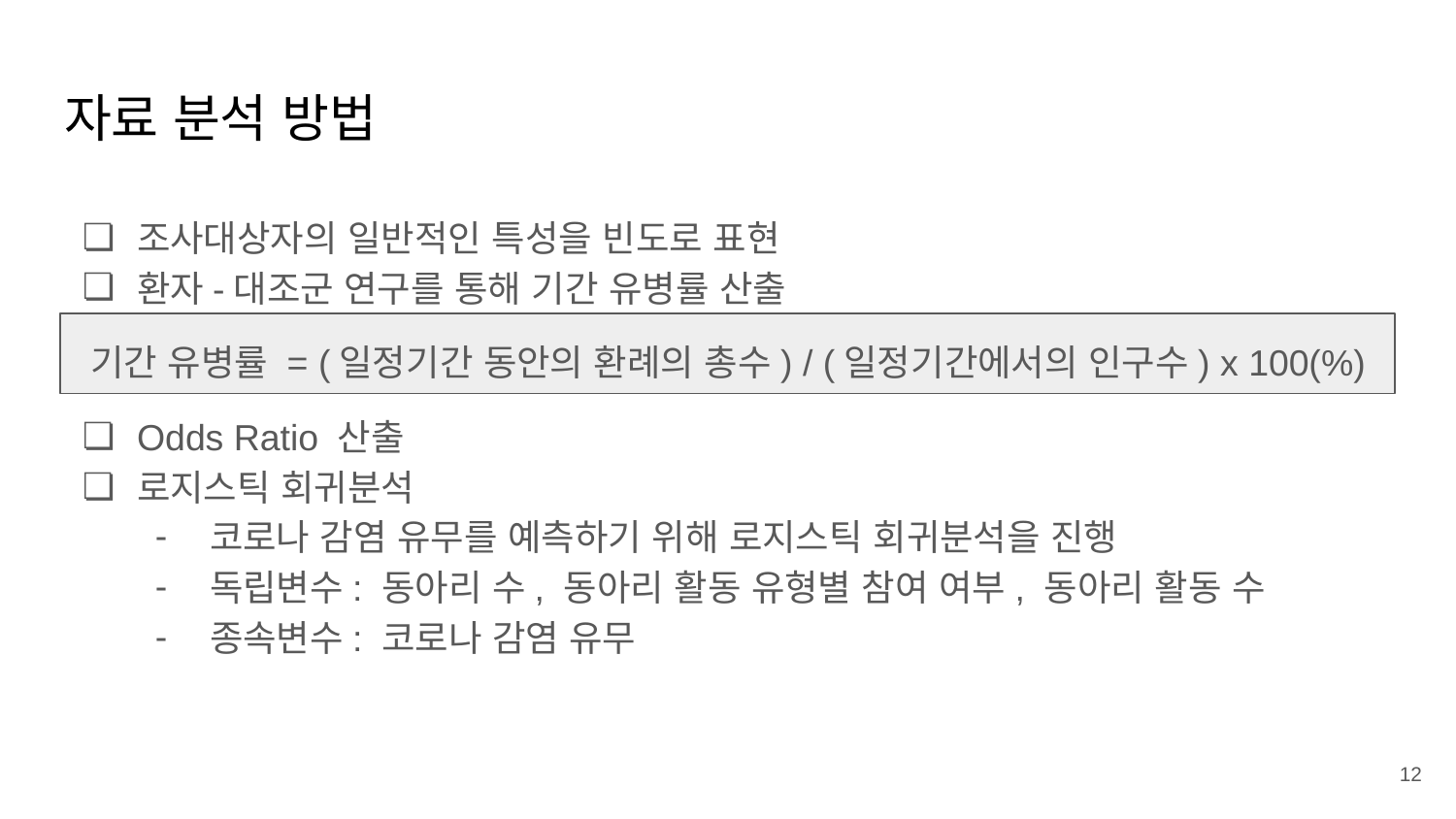

# 자료 분석 방법
조사대상자의 일반적인 특성을 빈도로 표현
환자-대조군 연구를 통해 기간 유병률 산출
기간 유병률 = (일정기간 동안의 환례의 총수) / (일정기간에서의 인구수) x 100(%)
Odds Ratio 산출
로지스틱 회귀분석
코로나 감염 유무를 예측하기 위해 로지스틱 회귀분석을 진행
독립변수: 동아리 수, 동아리 활동 유형별 참여 여부, 동아리 활동 수
종속변수: 코로나 감염 유무

12